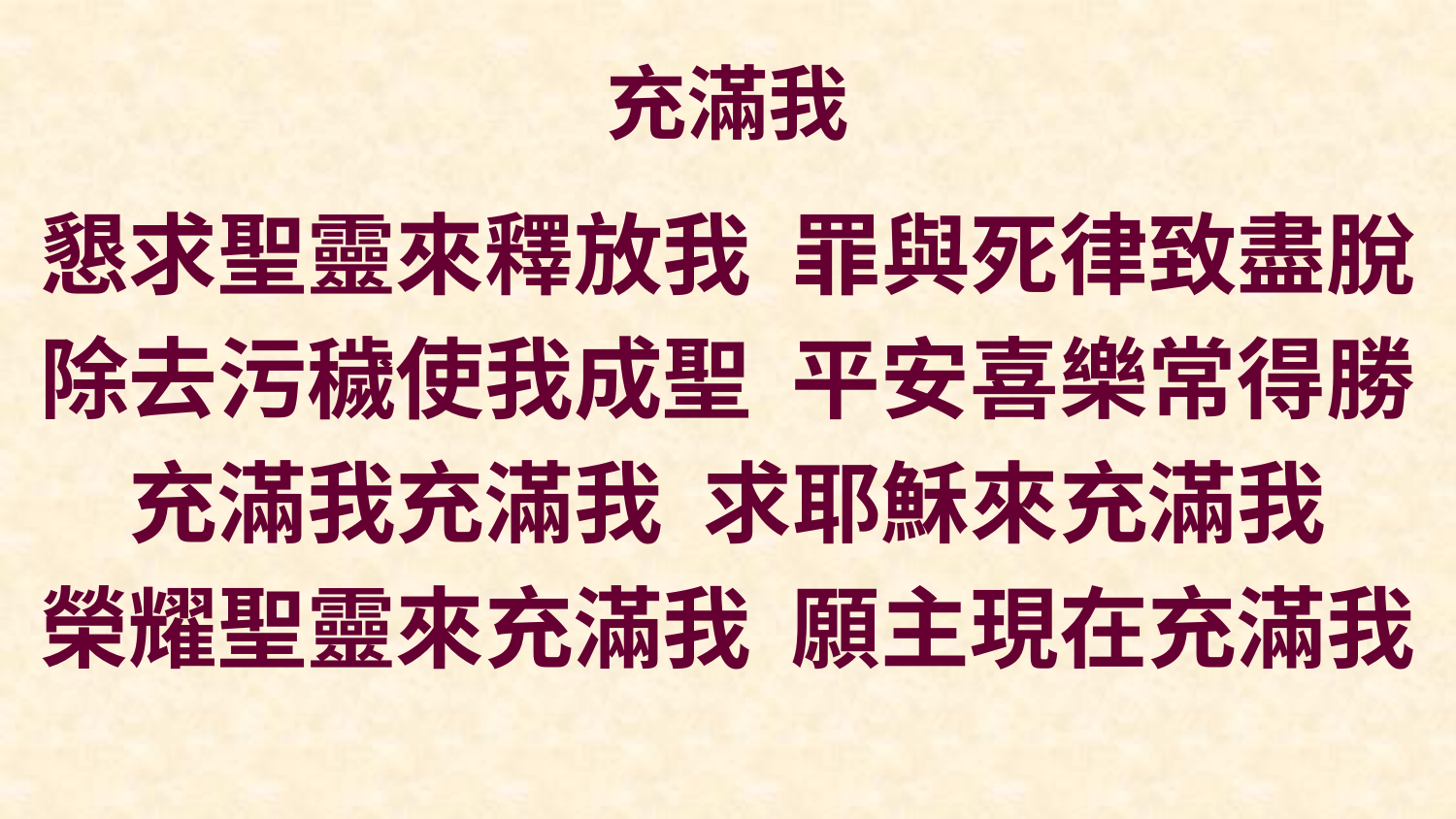

# 充滿我
懇求聖靈來釋放我  罪與死律致盡脫
除去污穢使我成聖  平安喜樂常得勝
充滿我充滿我  求耶穌來充滿我
榮耀聖靈來充滿我  願主現在充滿我